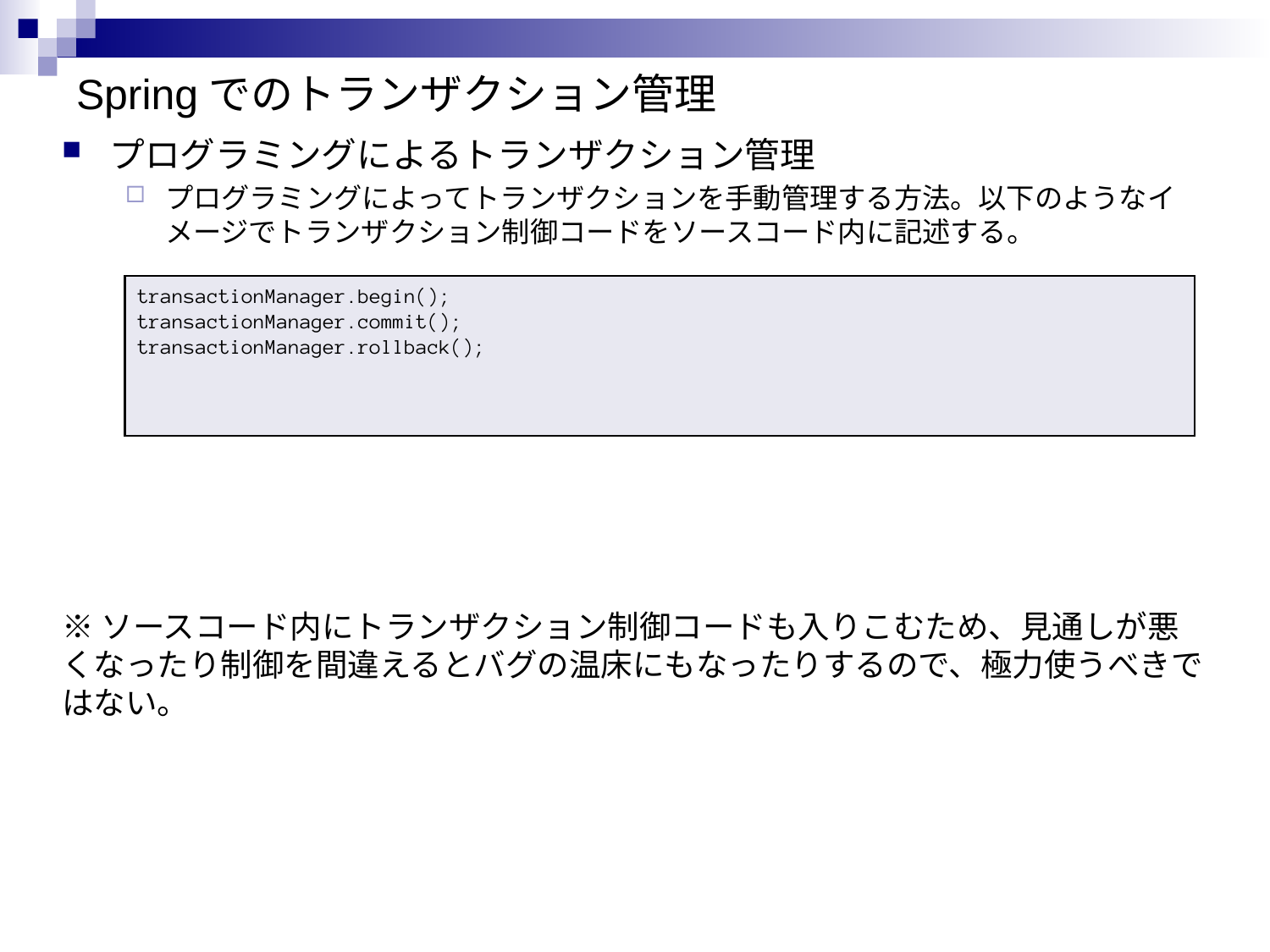

# Springでのトランザクション管理
プログラミングによるトランザクション管理
プログラミングによってトランザクションを手動管理する方法。以下のようなイメージでトランザクション制御コードをソースコード内に記述する。

※ソースコード内にトランザクション制御コードも入りこむため、見通しが悪くなったり制御を間違えるとバグの温床にもなったりするので、極力使うべきではない。
transactionManager.begin();
transactionManager.commit();
transactionManager.rollback();